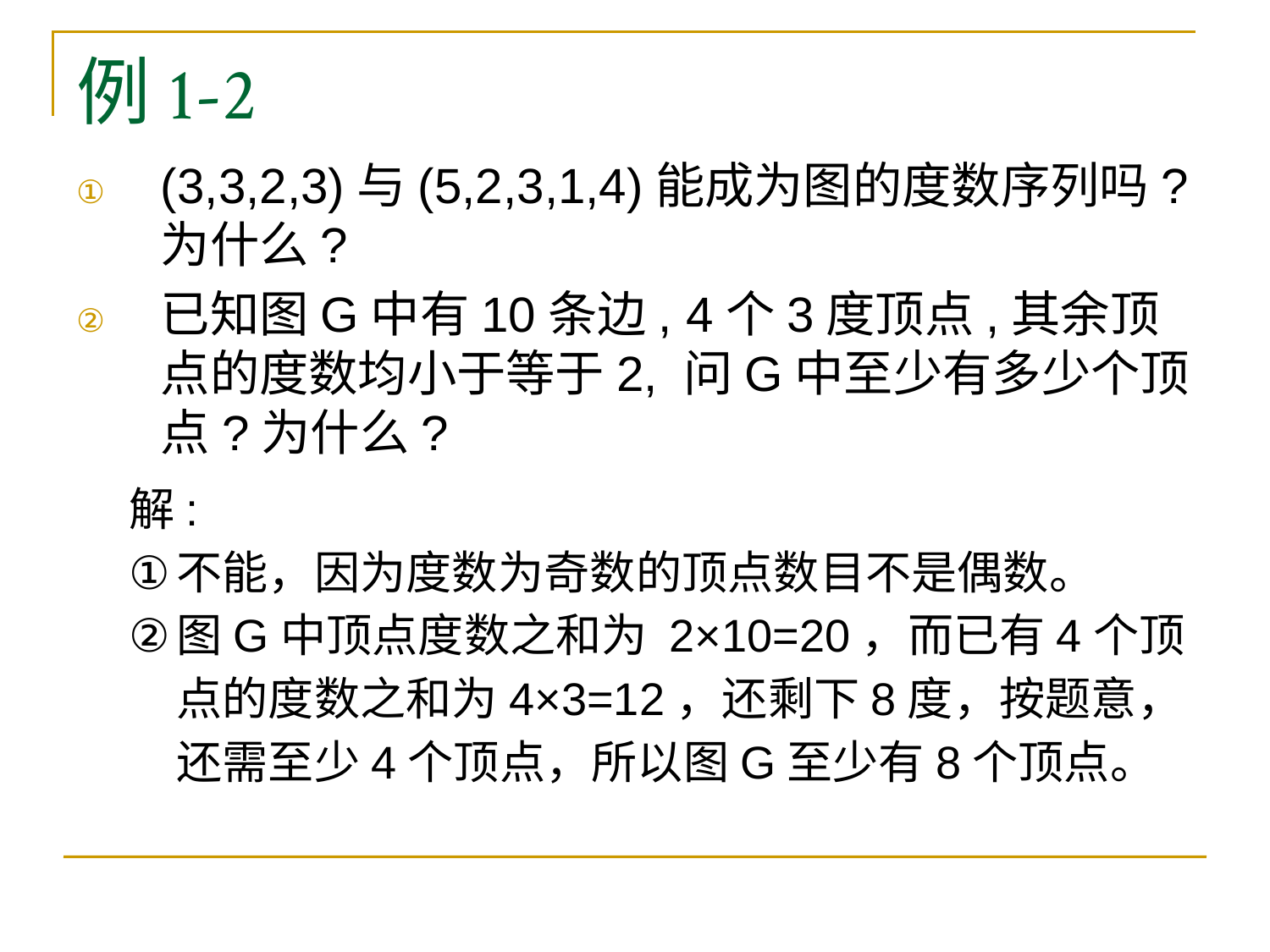

# 例1-2
(3,3,2,3)与(5,2,3,1,4)能成为图的度数序列吗? 为什么?
已知图G中有10条边, 4个3度顶点,其余顶点的度数均小于等于2, 问G中至少有多少个顶点?为什么?
解:
不能，因为度数为奇数的顶点数目不是偶数。
图G中顶点度数之和为 2×10=20，而已有4个顶点的度数之和为4×3=12，还剩下8度，按题意，还需至少4个顶点，所以图G至少有8个顶点。